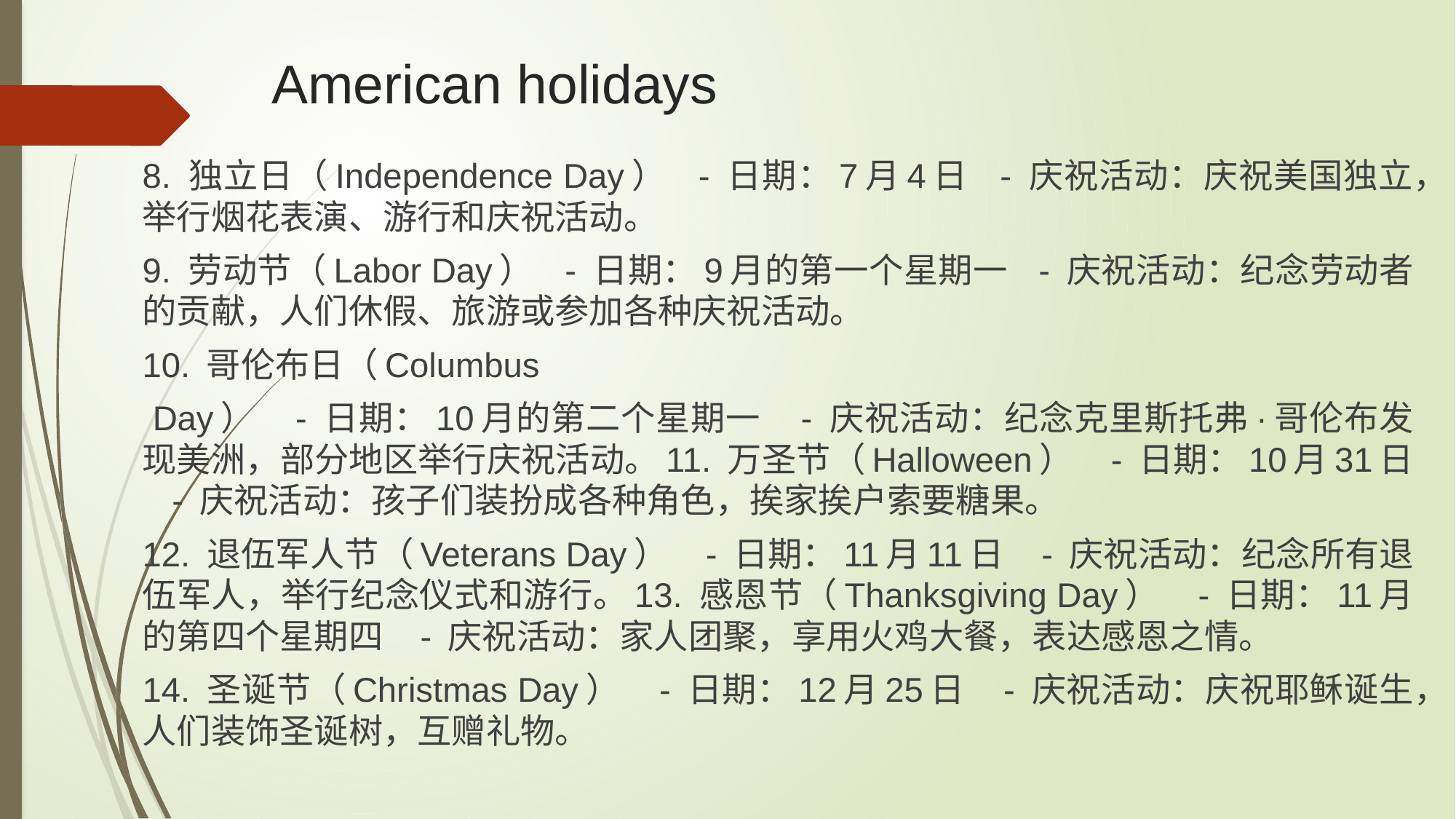

# American holidays
8. 独立日（Independence Day）   - 日期：7月4日   - 庆祝活动：庆祝美国独立，举行烟花表演、游行和庆祝活动。
9. 劳动节（Labor Day）   - 日期：9月的第一个星期一   - 庆祝活动：纪念劳动者的贡献，人们休假、旅游或参加各种庆祝活动。
10. 哥伦布日（Columbus
 Day）    - 日期：10月的第二个星期一    - 庆祝活动：纪念克里斯托弗·哥伦布发现美洲，部分地区举行庆祝活动。11. 万圣节（Halloween）    - 日期：10月31日    - 庆祝活动：孩子们装扮成各种角色，挨家挨户索要糖果。
12. 退伍军人节（Veterans Day）    - 日期：11月11日    - 庆祝活动：纪念所有退伍军人，举行纪念仪式和游行。13. 感恩节（Thanksgiving Day）    - 日期：11月的第四个星期四    - 庆祝活动：家人团聚，享用火鸡大餐，表达感恩之情。
14. 圣诞节（Christmas Day）    - 日期：12月25日    - 庆祝活动：庆祝耶稣诞生，人们装饰圣诞树，互赠礼物。